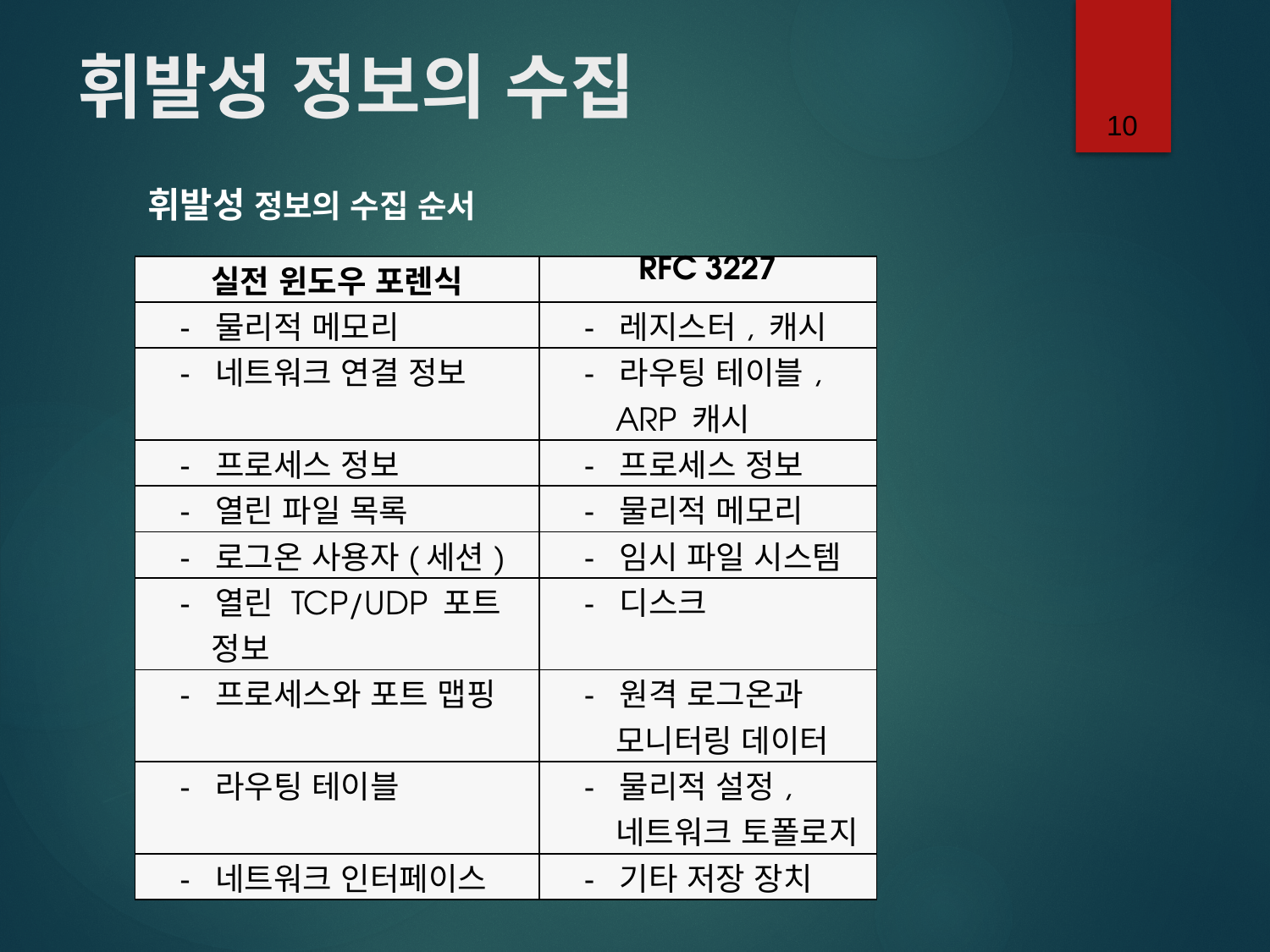

# 휘발성 정보의 수집
10
휘발성 정보의 수집 순서
| 실전 윈도우 포렌식 | RFC 3227 |
| --- | --- |
| -       물리적 메모리 | -       레지스터, 캐시 |
| -       네트워크 연결 정보 | -       라우팅 테이블, ARP 캐시 |
| -       프로세스 정보 | -       프로세스 정보 |
| -       열린 파일 목록 | -       물리적 메모리 |
| -       로그온 사용자(세션) | -       임시 파일 시스템 |
| -       열린 TCP/UDP 포트 정보 | -       디스크 |
| -       프로세스와 포트 맵핑 | -       원격 로그온과 모니터링 데이터 |
| -       라우팅 테이블 | -       물리적 설정, 네트워크 토폴로지 |
| -       네트워크 인터페이스 | -       기타 저장 장치 |